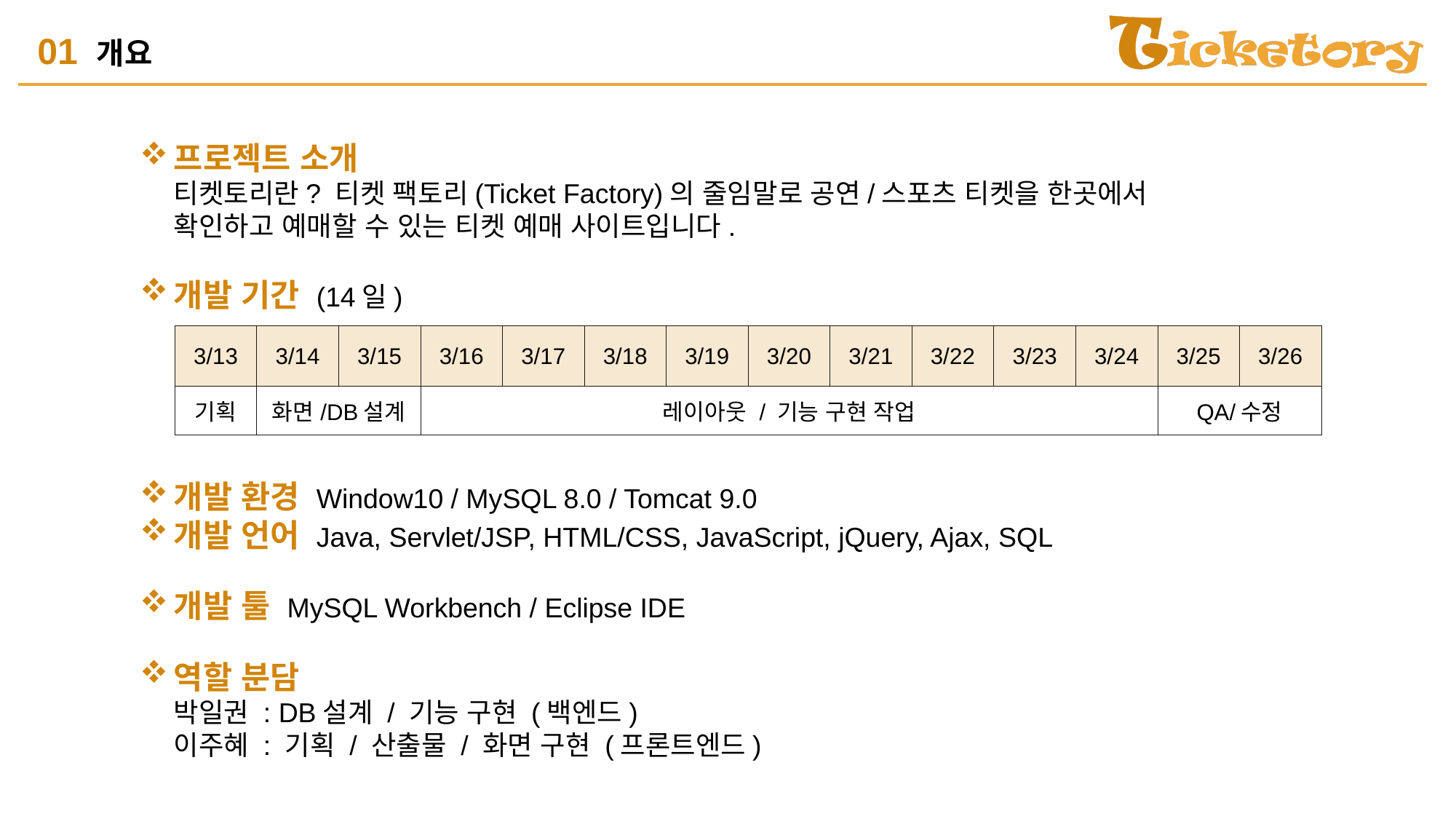

# 01 개요
프로젝트 소개
티켓토리란? 티켓 팩토리(Ticket Factory)의 줄임말로 공연/스포츠 티켓을 한곳에서
확인하고 예매할 수 있는 티켓 예매 사이트입니다.

개발 기간 (14일)
개발 환경 Window10 / MySQL 8.0 / Tomcat 9.0
개발 언어 Java, Servlet/JSP, HTML/CSS, JavaScript, jQuery, Ajax, SQL
개발 툴 MySQL Workbench / Eclipse IDE
역할 분담
박일권 : DB설계 / 기능 구현 (백엔드)
이주혜 : 기획 / 산출물 / 화면 구현 (프론트엔드)
| 3/13 | 3/14 | 3/15 | 3/16 | 3/17 | 3/18 | 3/19 | 3/20 | 3/21 | 3/22 | 3/23 | 3/24 | 3/25 | 3/26 |
| --- | --- | --- | --- | --- | --- | --- | --- | --- | --- | --- | --- | --- | --- |
| 기획 | 화면/DB설계 |  | 레이아웃 / 기능 구현 작업 |  |  |  |  |  |  |  |  | QA/수정 | QA |